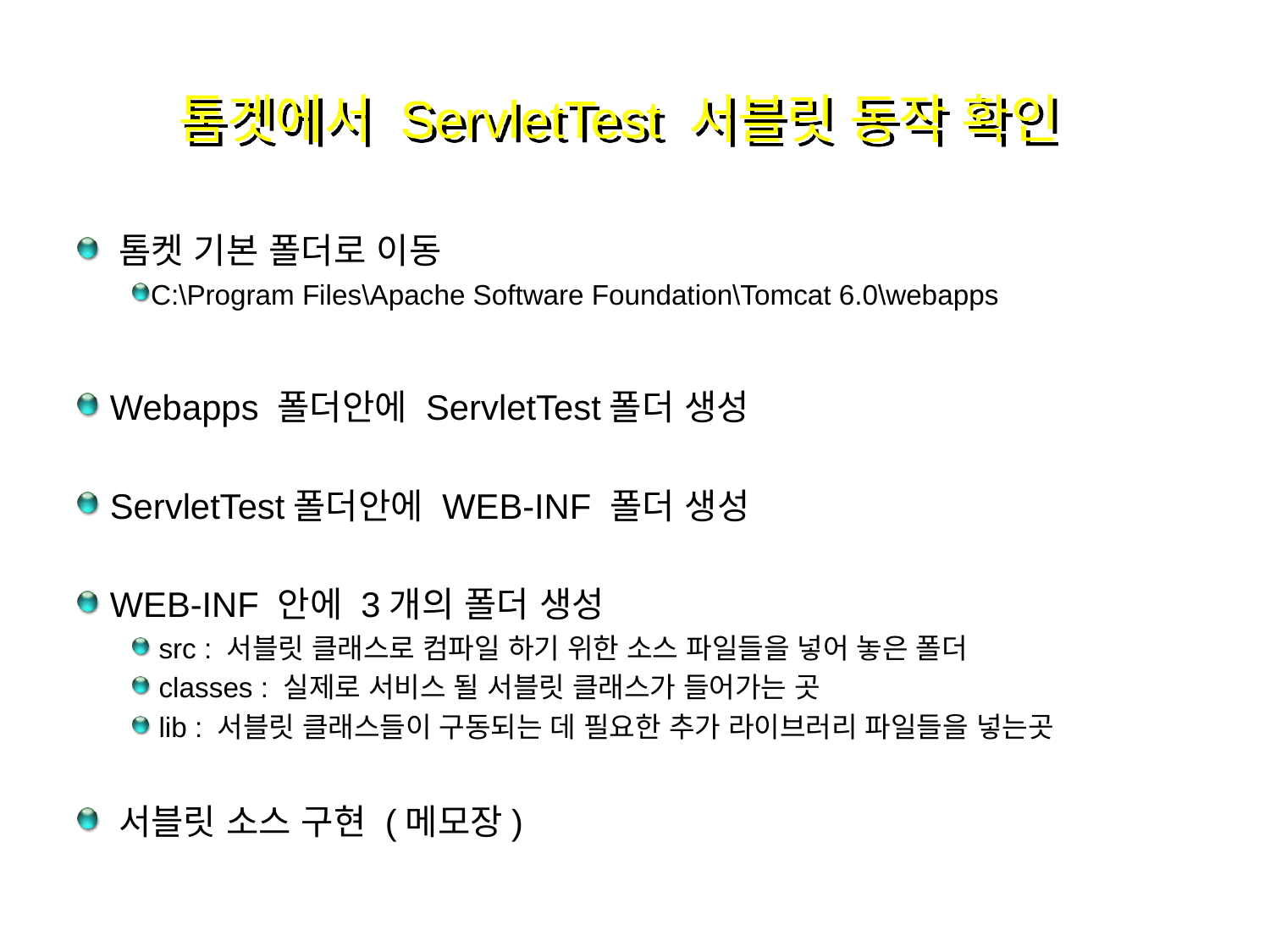

# 톰겟에서 ServletTest 서블릿 동작 확인
 톰켓 기본 폴더로 이동
C:\Program Files\Apache Software Foundation\Tomcat 6.0\webapps

 Webapps 폴더안에 ServletTest폴더 생성

 ServletTest폴더안에 WEB-INF 폴더 생성

 WEB-INF 안에 3개의 폴더 생성
 src : 서블릿 클래스로 컴파일 하기 위한 소스 파일들을 넣어 놓은 폴더
 classes : 실제로 서비스 될 서블릿 클래스가 들어가는 곳
 lib : 서블릿 클래스들이 구동되는 데 필요한 추가 라이브러리 파일들을 넣는곳

 서블릿 소스 구현 (메모장)